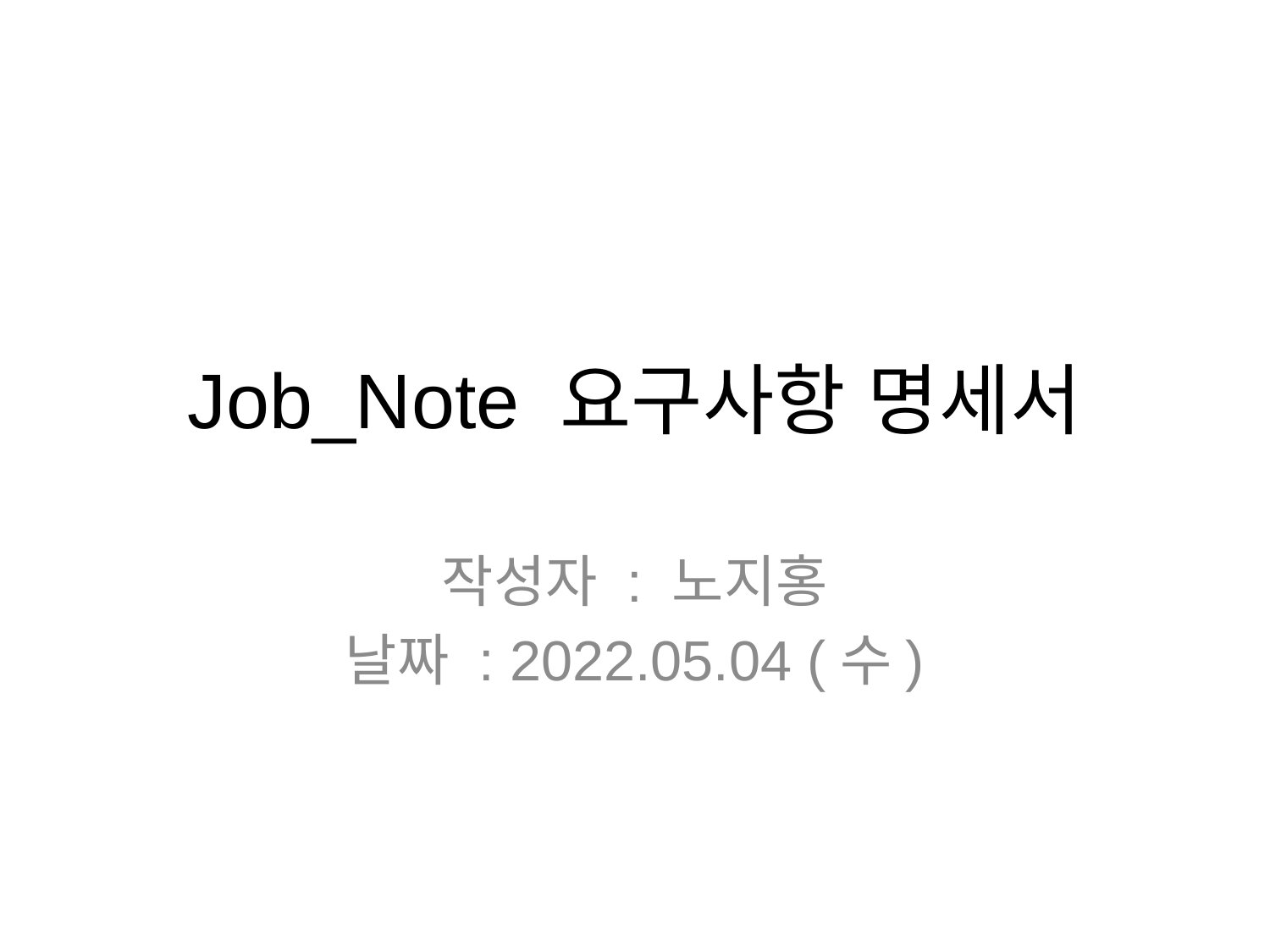

# Job_Note 요구사항 명세서
작성자 : 노지홍
날짜 : 2022.05.04 (수)